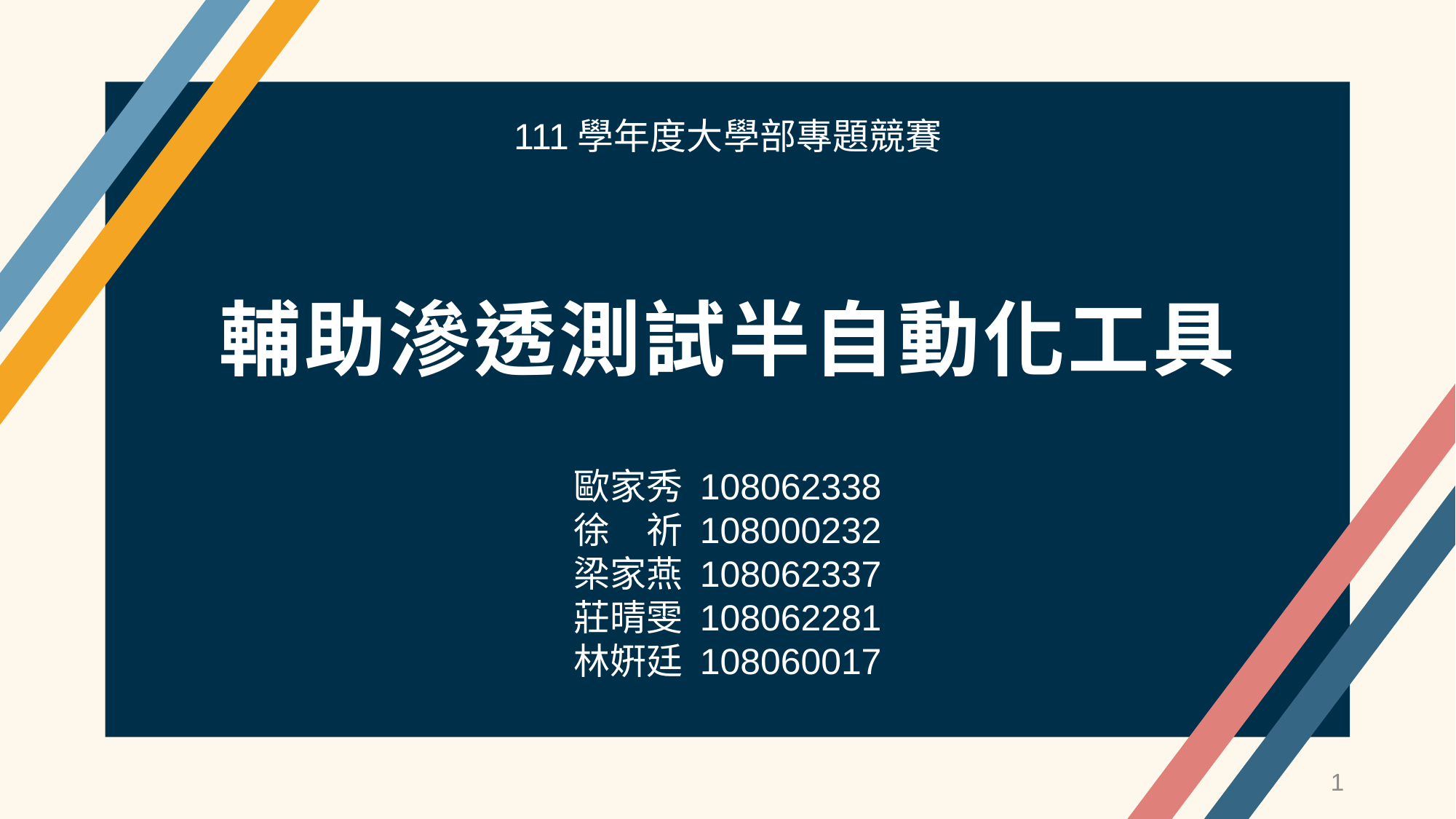

111學年度大學部專題競賽
輔助滲透測試半自動化工具

歐家秀 108062338
徐　祈 108000232
梁家燕 108062337
莊晴雯 108062281
林姸廷 108060017
1